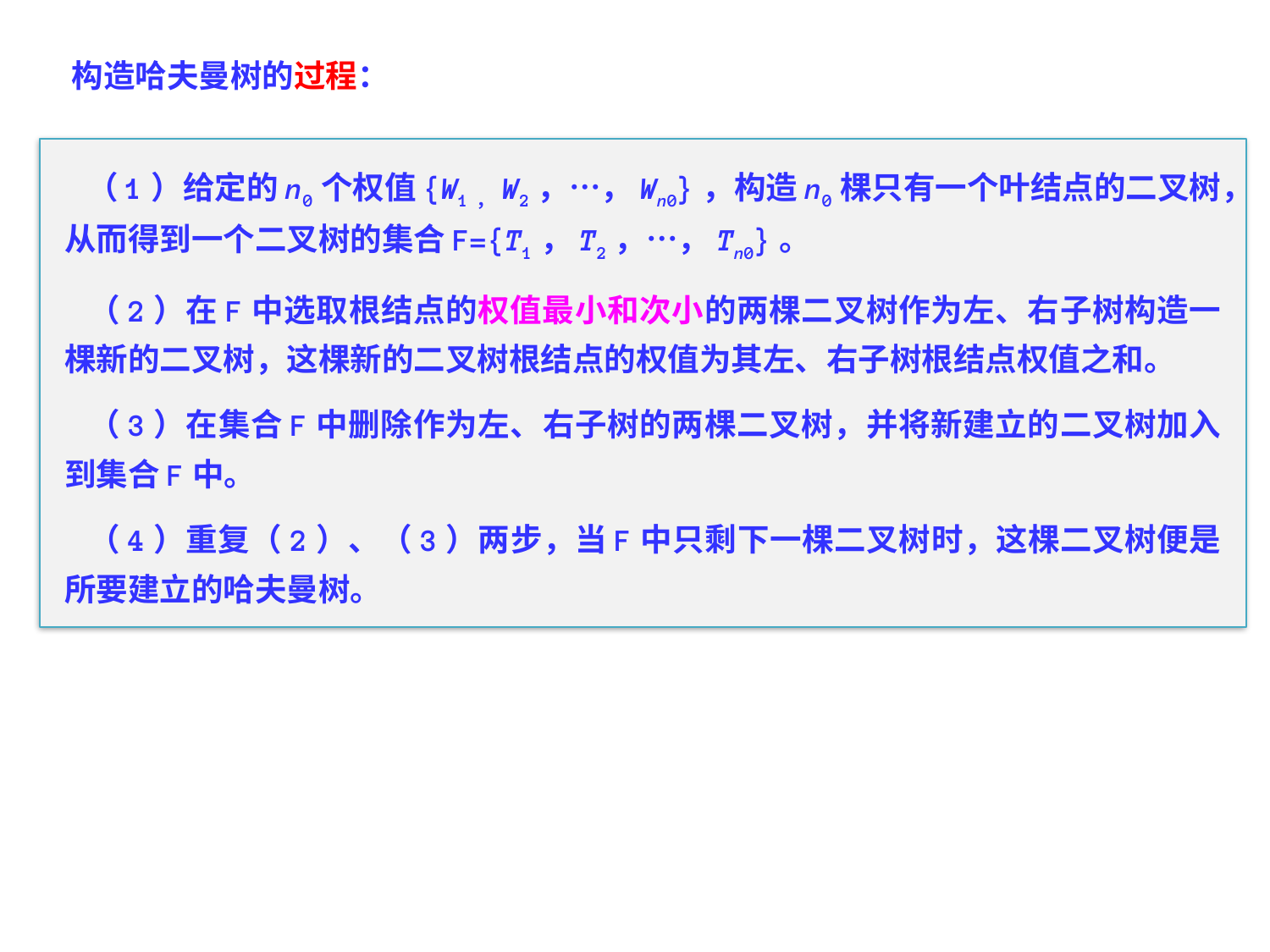

构造哈夫曼树的过程：
  （1）给定的n0个权值{W1，W2，…，Wn0}，构造n0棵只有一个叶结点的二叉树，从而得到一个二叉树的集合F={T1，T2，…，Tn0}。
  （2）在F中选取根结点的权值最小和次小的两棵二叉树作为左、右子树构造一棵新的二叉树，这棵新的二叉树根结点的权值为其左、右子树根结点权值之和。
  （3）在集合F中删除作为左、右子树的两棵二叉树，并将新建立的二叉树加入到集合F中。
  （4）重复（2）、（3）两步，当F中只剩下一棵二叉树时，这棵二叉树便是所要建立的哈夫曼树。